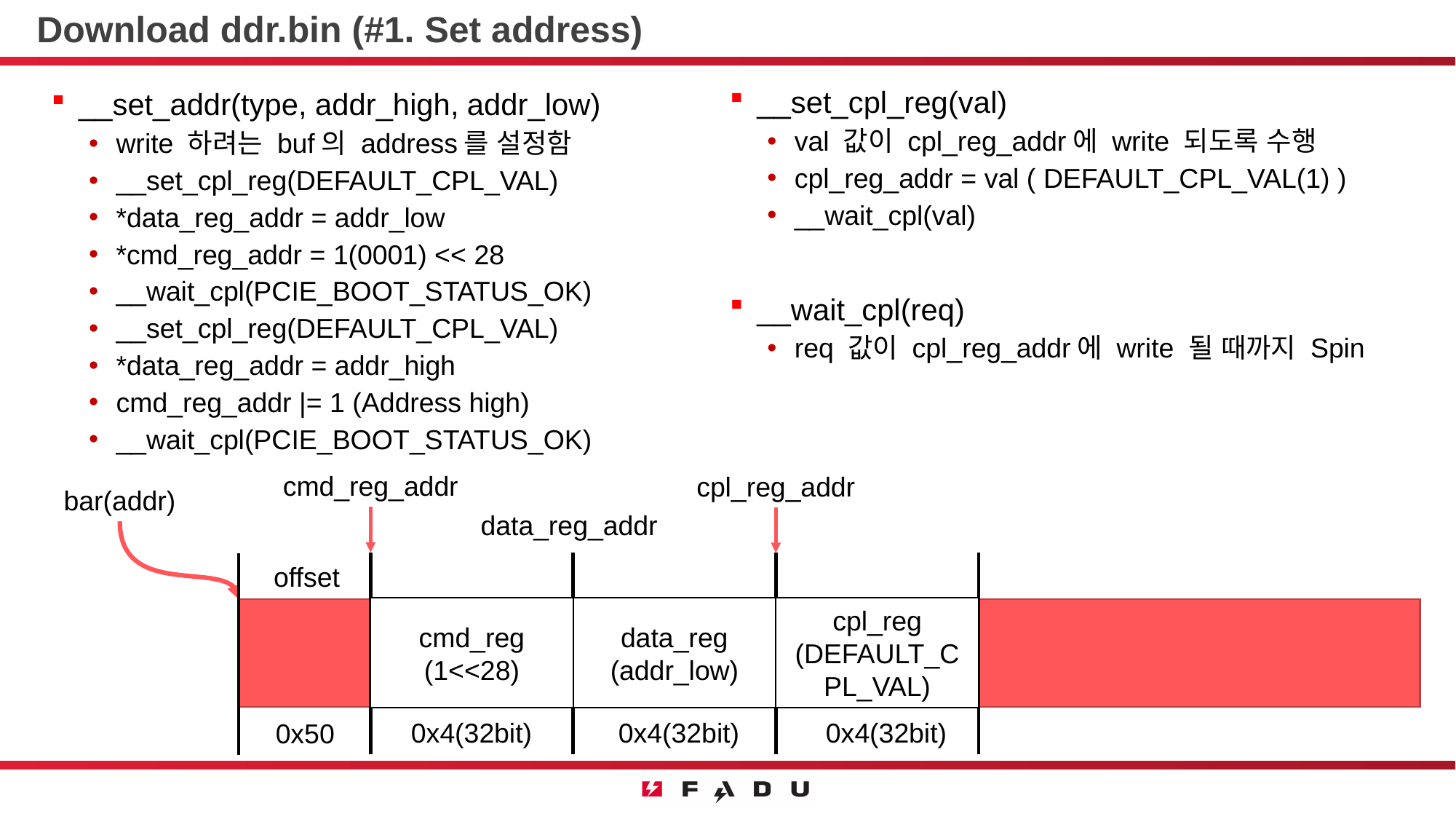

# Download ddr.bin (#1. Set address)
__set_cpl_reg(val)
val 값이 cpl_reg_addr에 write 되도록 수행
cpl_reg_addr = val ( DEFAULT_CPL_VAL(1) )
__wait_cpl(val)

__wait_cpl(req)
req 값이 cpl_reg_addr에 write 될 때까지 Spin

__set_addr(type, addr_high, addr_low)
write 하려는 buf의 address를 설정함
__set_cpl_reg(DEFAULT_CPL_VAL)
*data_reg_addr = addr_low
*cmd_reg_addr = 1(0001) << 28
__wait_cpl(PCIE_BOOT_STATUS_OK)
__set_cpl_reg(DEFAULT_CPL_VAL)
*data_reg_addr = addr_high
cmd_reg_addr |= 1 (Address high)
__wait_cpl(PCIE_BOOT_STATUS_OK)
cmd_reg_addr
cpl_reg_addr
bar(addr)
data_reg_addr
offset
cmd_reg
(1<<28)
data_reg
(addr_low)
cpl_reg
(DEFAULT_CPL_VAL)

0x4(32bit)
0x4(32bit)
0x4(32bit)
0x50